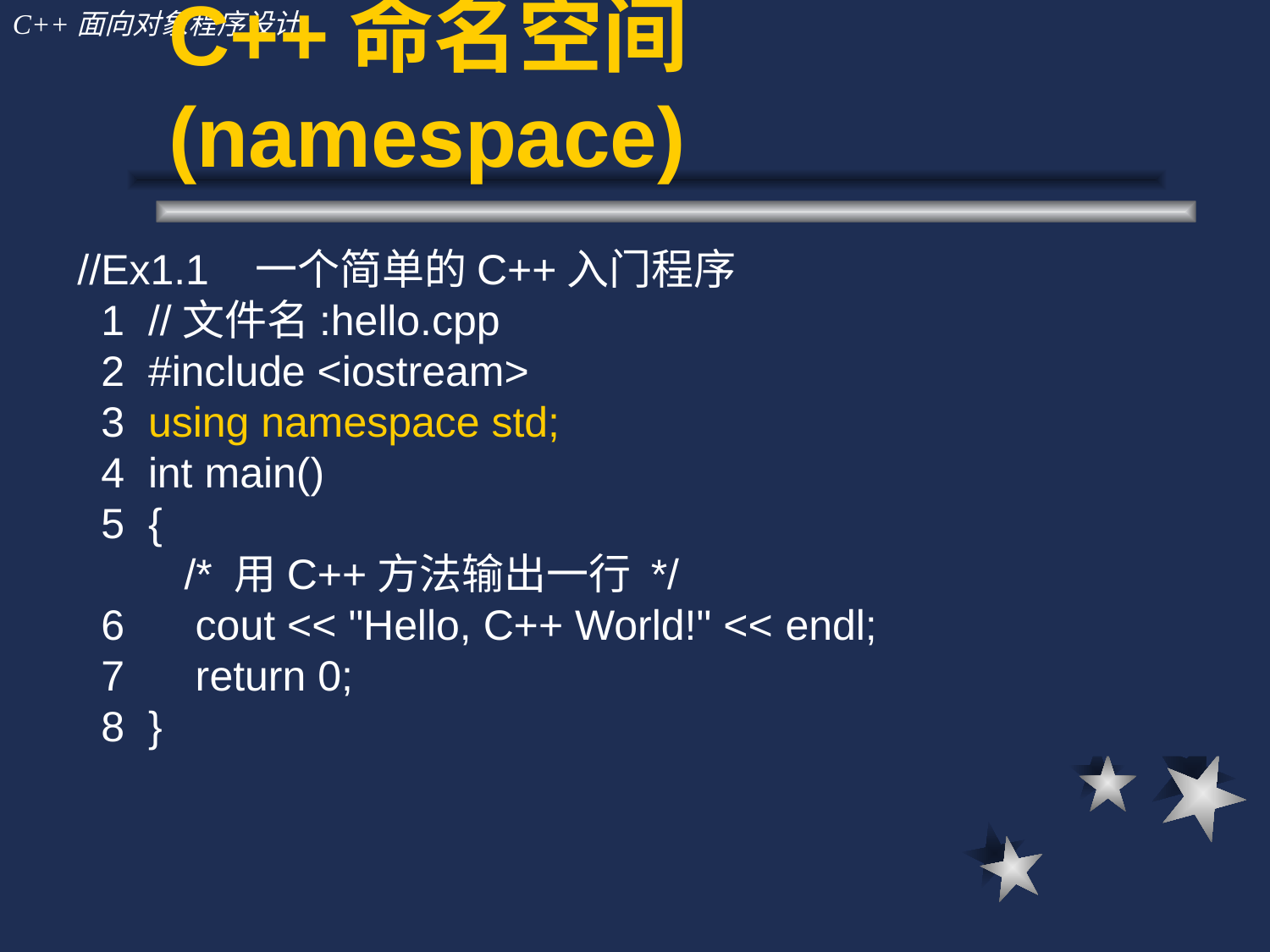

# C++命名空间(namespace)
//Ex1.1   一个简单的C++入门程序
  1  //文件名:hello.cpp
  2  #include <iostream>
  3  using namespace std;
  4  int main()
  5  {
         /* 用C++方法输出一行 */
  6      cout << "Hello, C++ World!" << endl;
  7      return 0;
  8  }
24